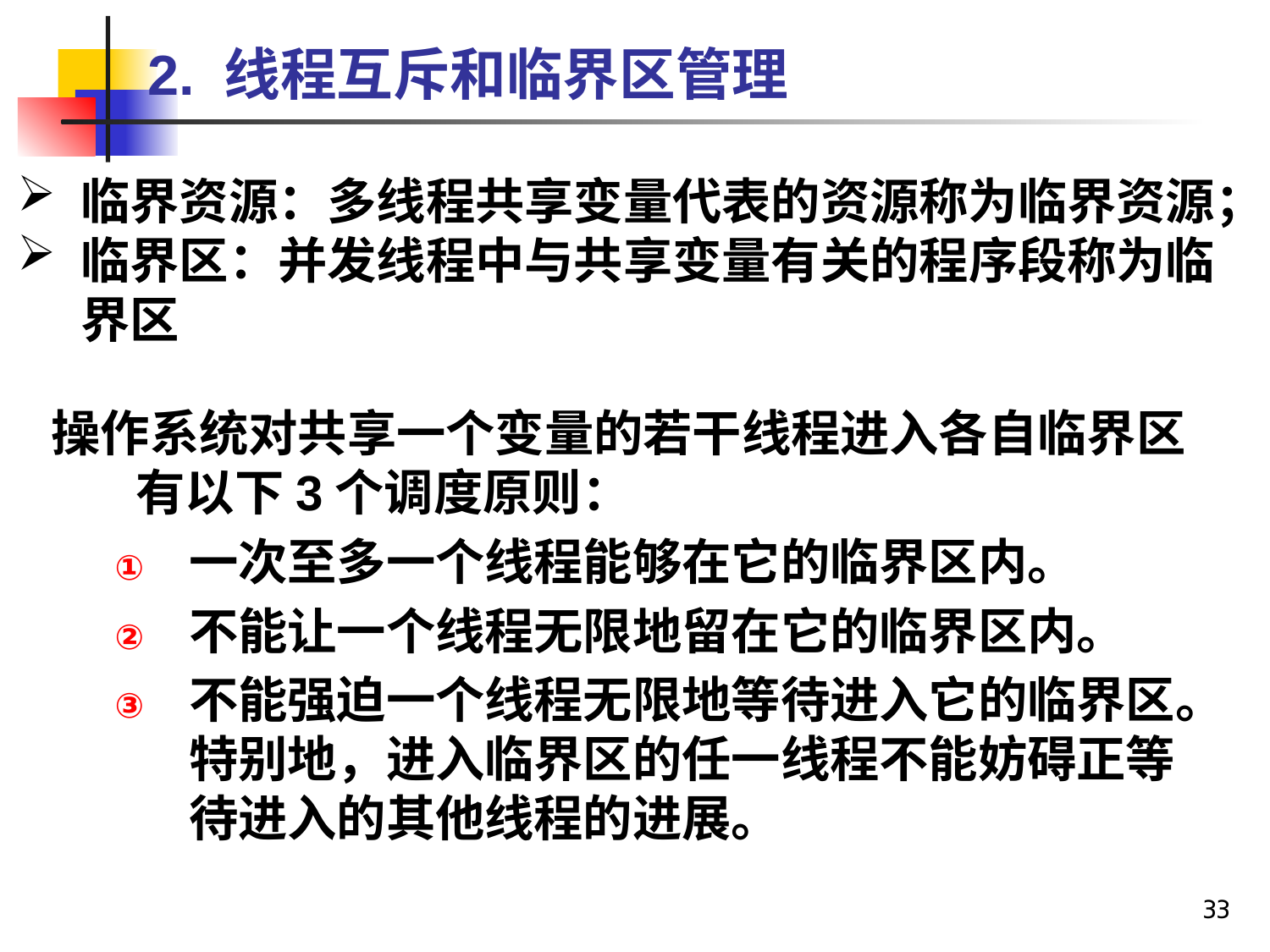

# 2. 线程互斥和临界区管理
临界资源：多线程共享变量代表的资源称为临界资源；
临界区：并发线程中与共享变量有关的程序段称为临界区
操作系统对共享一个变量的若干线程进入各自临界区有以下3个调度原则：
一次至多一个线程能够在它的临界区内。
不能让一个线程无限地留在它的临界区内。
不能强迫一个线程无限地等待进入它的临界区。特别地，进入临界区的任一线程不能妨碍正等待进入的其他线程的进展。
33